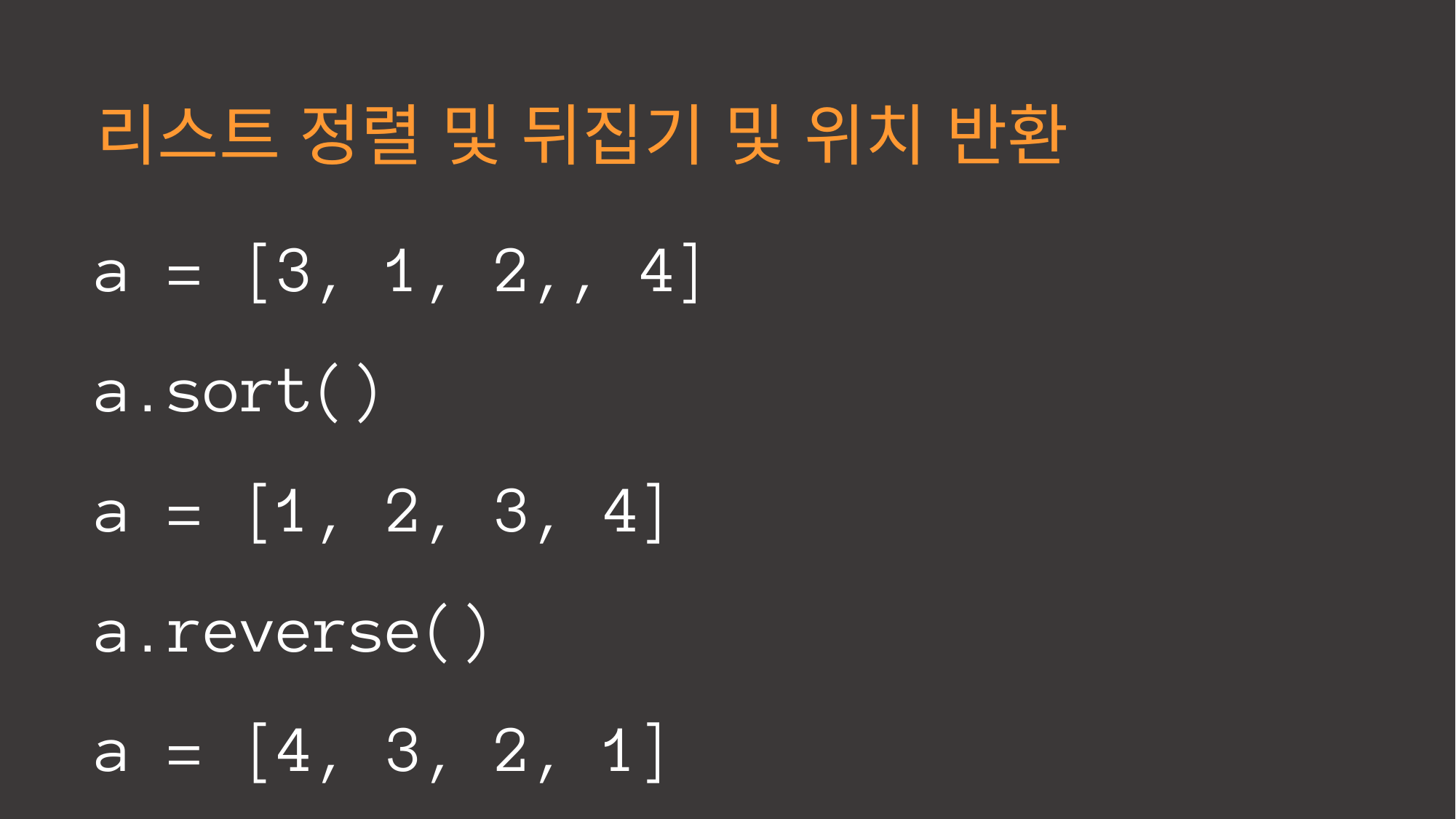

리스트 정렬 및 뒤집기 및 위치 반환
a = [3, 1, 2,, 4]
a.sort()
a = [1, 2, 3, 4]
a.reverse()
a = [4, 3, 2, 1]